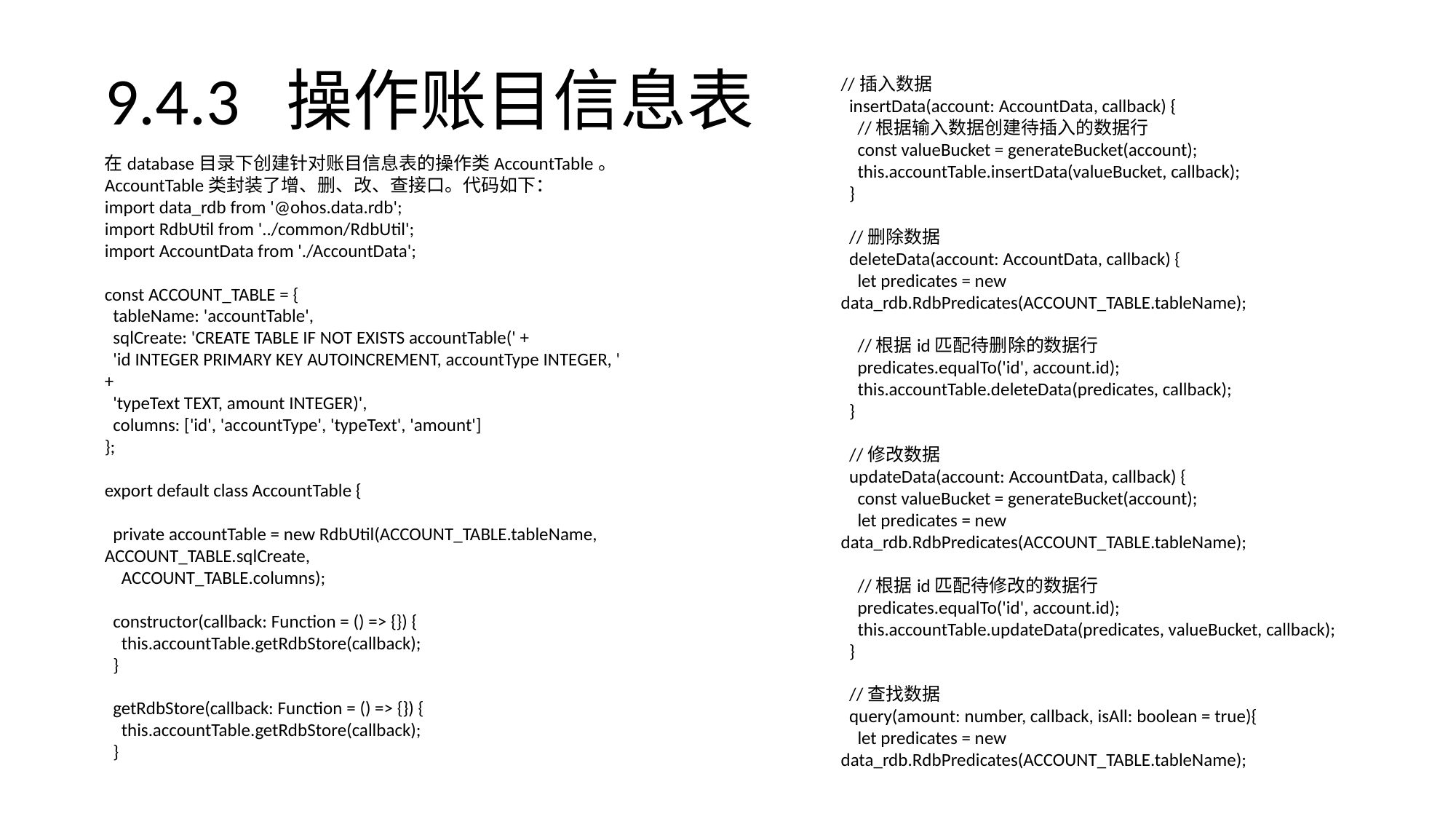

# 9.4.3  操作账目信息表
//插入数据
  insertData(account: AccountData, callback) {
    //根据输入数据创建待插入的数据行
    const valueBucket = generateBucket(account);
    this.accountTable.insertData(valueBucket, callback);
  }

  //删除数据
  deleteData(account: AccountData, callback) {
    let predicates = new data_rdb.RdbPredicates(ACCOUNT_TABLE.tableName);

    //根据id匹配待删除的数据行
    predicates.equalTo('id', account.id);
    this.accountTable.deleteData(predicates, callback);
  }

  //修改数据
  updateData(account: AccountData, callback) {
    const valueBucket = generateBucket(account);
    let predicates = new data_rdb.RdbPredicates(ACCOUNT_TABLE.tableName);

    //根据id匹配待修改的数据行
    predicates.equalTo('id', account.id);
    this.accountTable.updateData(predicates, valueBucket, callback);
  }

  //查找数据
  query(amount: number, callback, isAll: boolean = true){
    let predicates = new data_rdb.RdbPredicates(ACCOUNT_TABLE.tableName);
在database目录下创建针对账目信息表的操作类AccountTable。AccountTable类封装了增、删、改、查接口。代码如下：
import data_rdb from '@ohos.data.rdb';
import RdbUtil from '../common/RdbUtil';
import AccountData from './AccountData';

const ACCOUNT_TABLE = {
  tableName: 'accountTable',
  sqlCreate: 'CREATE TABLE IF NOT EXISTS accountTable(' +
  'id INTEGER PRIMARY KEY AUTOINCREMENT, accountType INTEGER, ' +
  'typeText TEXT, amount INTEGER)',
  columns: ['id', 'accountType', 'typeText', 'amount']
};

export default class AccountTable {

  private accountTable = new RdbUtil(ACCOUNT_TABLE.tableName, ACCOUNT_TABLE.sqlCreate,
    ACCOUNT_TABLE.columns);

  constructor(callback: Function = () => {}) {
    this.accountTable.getRdbStore(callback);
  }

  getRdbStore(callback: Function = () => {}) {
    this.accountTable.getRdbStore(callback);
  }